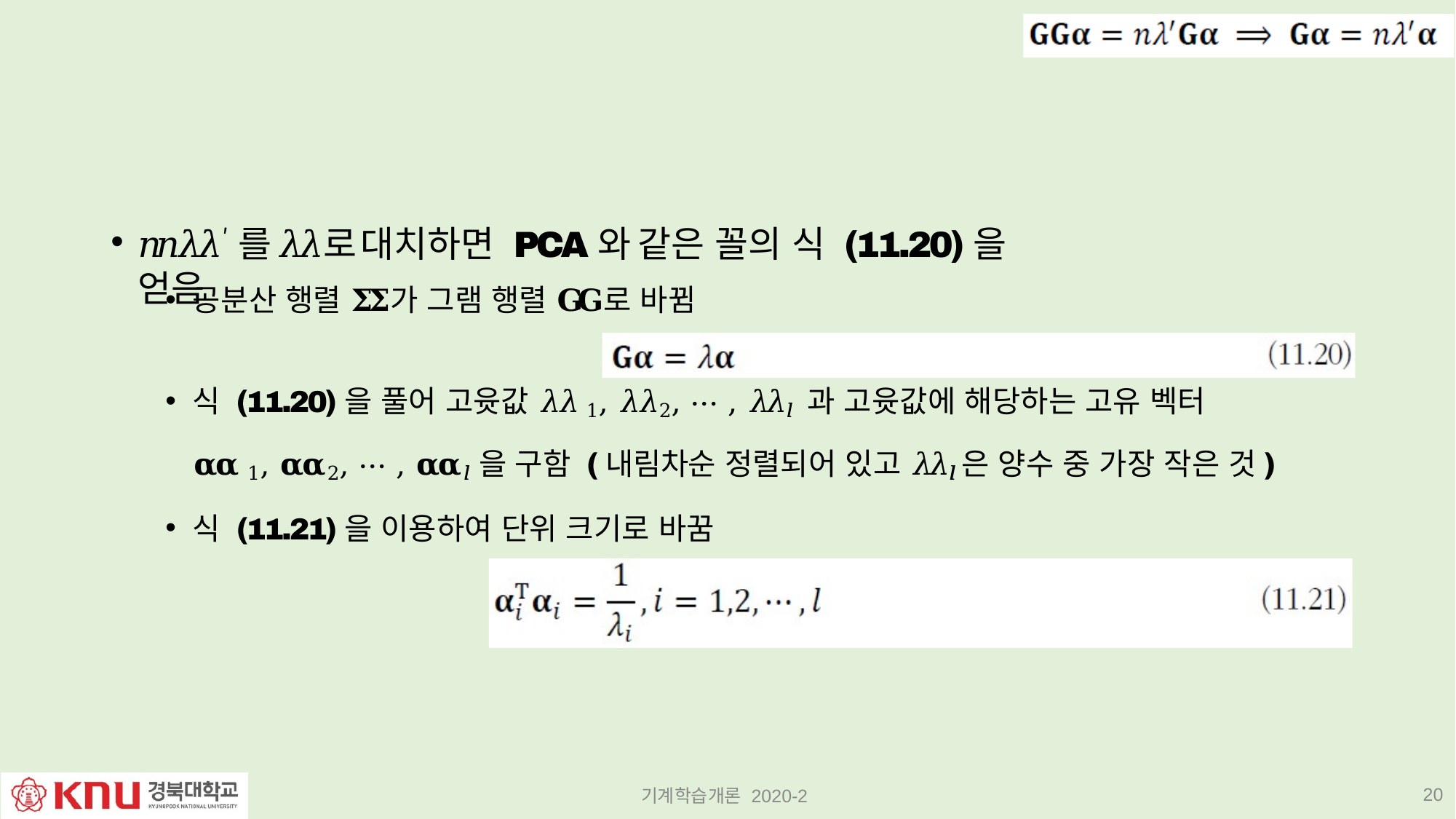

# 𝑛𝑛𝜆𝜆′를 𝜆𝜆로 대치하면 PCA와 같은 꼴의 식 (11.20)을 얻음
공분산 행렬 𝚺𝚺가 그램 행렬 𝐆𝐆로 바뀜

식 (11.20)을 풀어 고윳값 𝜆𝜆1, 𝜆𝜆2, ⋯ , 𝜆𝜆𝑙𝑙 과 고윳값에 해당하는 고유 벡터 𝛂𝛂1, 𝛂𝛂2, ⋯ , 𝛂𝛂𝑙𝑙을  구함 (내림차순 정렬되어 있고 𝜆𝜆𝑙𝑙 은 양수 중 가장 작은 것)
식 (11.21)을 이용하여 단위 크기로 바꿈

20
기계학습개론 2020-2